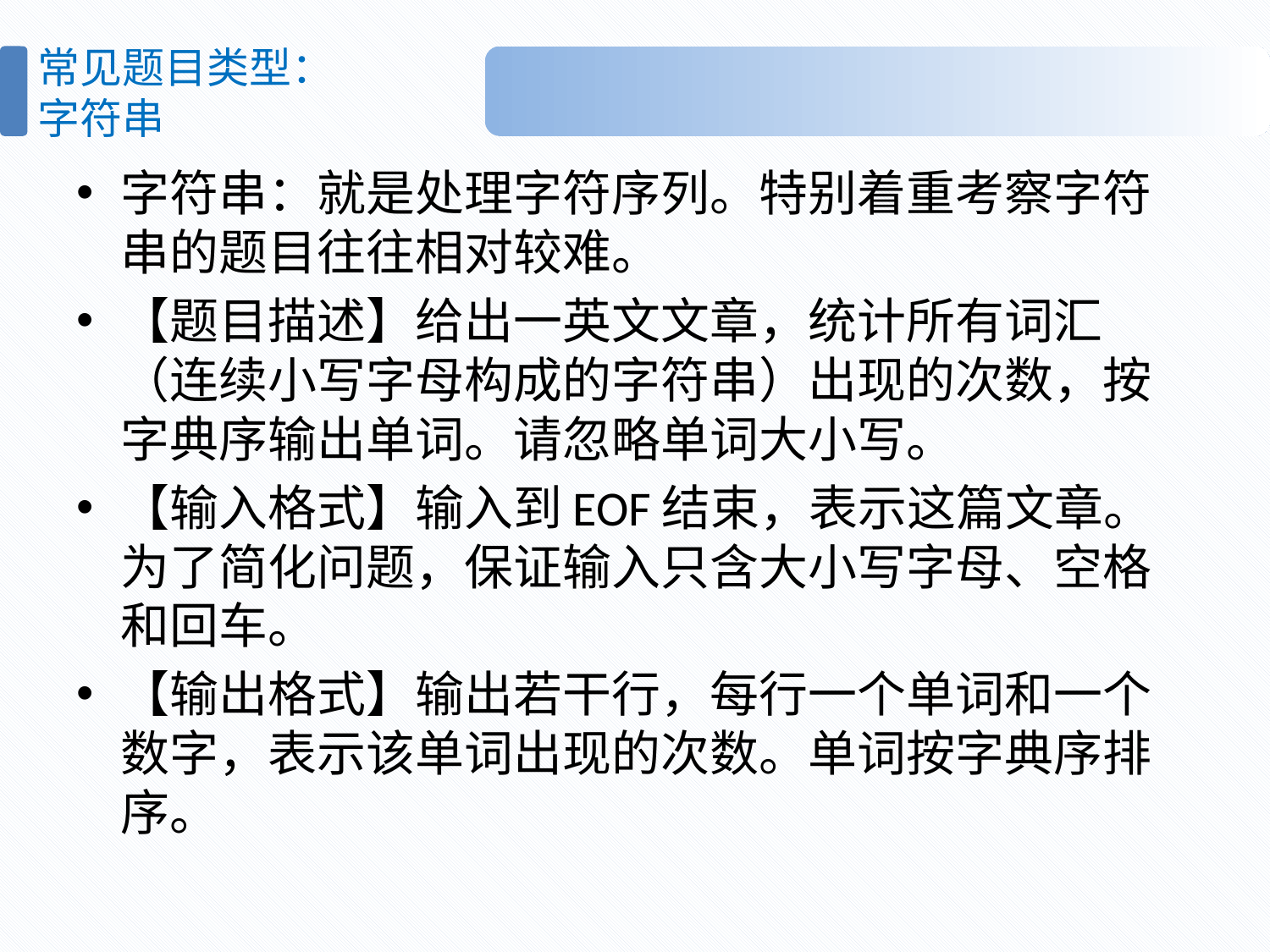

# 常见题目类型： 字符串
字符串：就是处理字符序列。特别着重考察字符串的题目往往相对较难。
【题目描述】给出一英文文章，统计所有词汇（连续小写字母构成的字符串）出现的次数，按字典序输出单词。请忽略单词大小写。
【输入格式】输入到EOF结束，表示这篇文章。为了简化问题，保证输入只含大小写字母、空格和回车。
【输出格式】输出若干行，每行一个单词和一个数字，表示该单词出现的次数。单词按字典序排序。